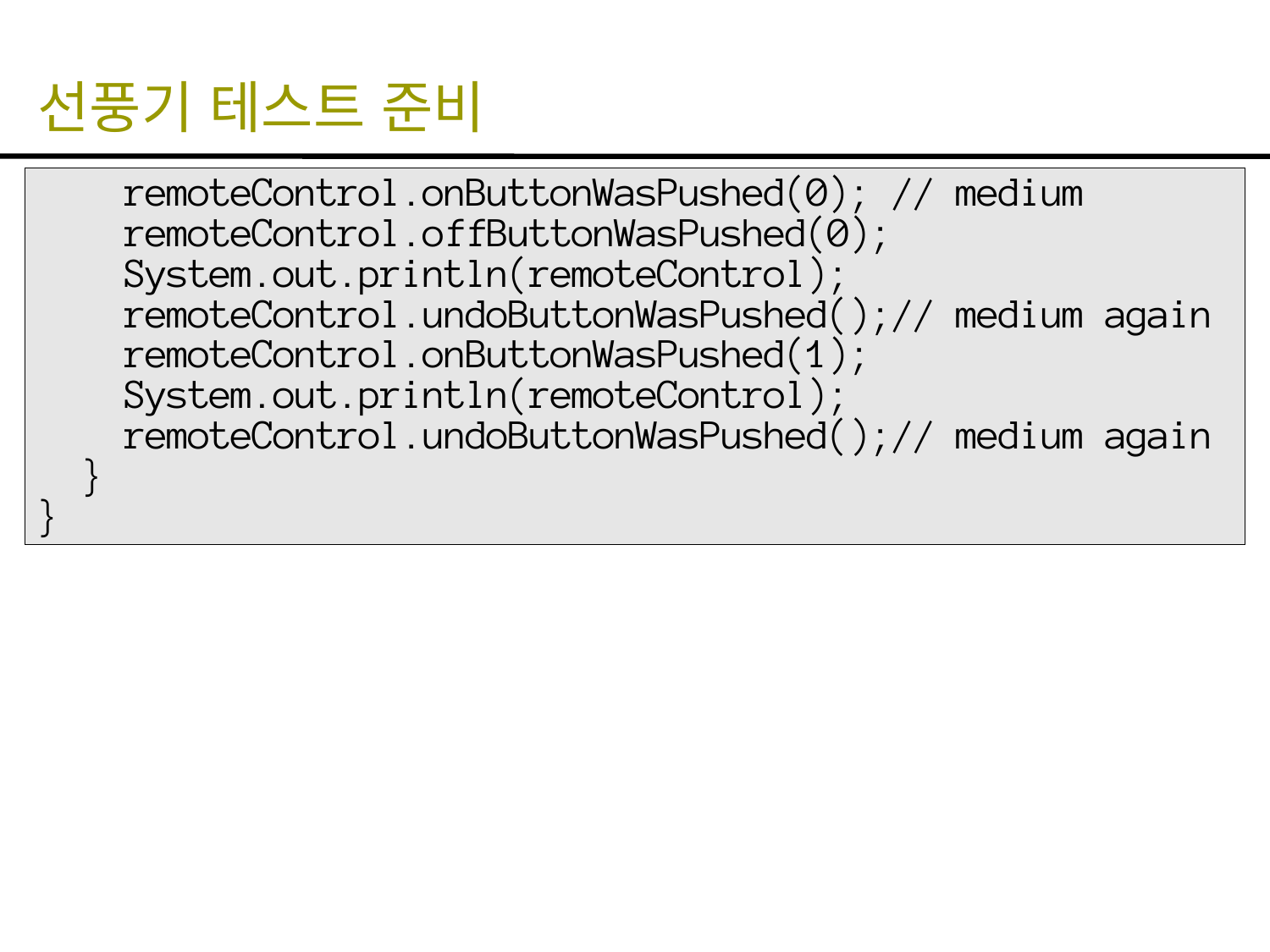

# 선풍기 테스트 준비
    remoteControl.onButtonWasPushed(0); // medium
    remoteControl.offButtonWasPushed(0);
    System.out.println(remoteControl);
    remoteControl.undoButtonWasPushed();// medium again
    remoteControl.onButtonWasPushed(1);
    System.out.println(remoteControl);
    remoteControl.undoButtonWasPushed();// medium again
  }
}